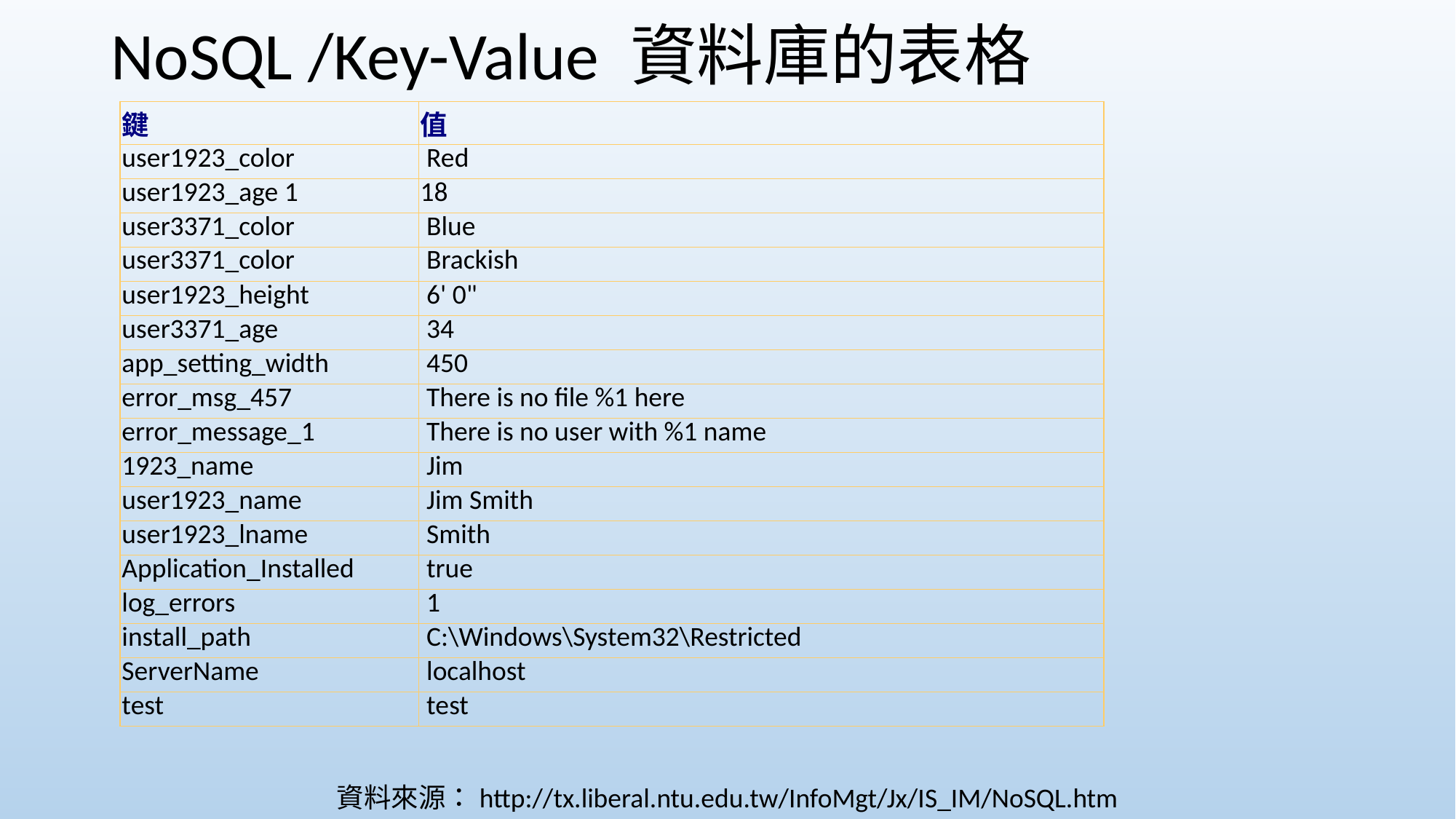

# NoSQL /Key-Value 資料庫的表格
| 鍵 | 值 |
| --- | --- |
| user1923\_color | Red |
| user1923\_age 1 | 18 |
| user3371\_color | Blue |
| user3371\_color | Brackish |
| user1923\_height | 6' 0" |
| user3371\_age | 34 |
| app\_setting\_width | 450 |
| error\_msg\_457 | There is no file %1 here |
| error\_message\_1 | There is no user with %1 name |
| 1923\_name | Jim |
| user1923\_name | Jim Smith |
| user1923\_lname | Smith |
| Application\_Installed | true |
| log\_errors | 1 |
| install\_path | C:\Windows\System32\Restricted |
| ServerName | localhost |
| test | test |
資料來源：http://tx.liberal.ntu.edu.tw/InfoMgt/Jx/IS_IM/NoSQL.htm